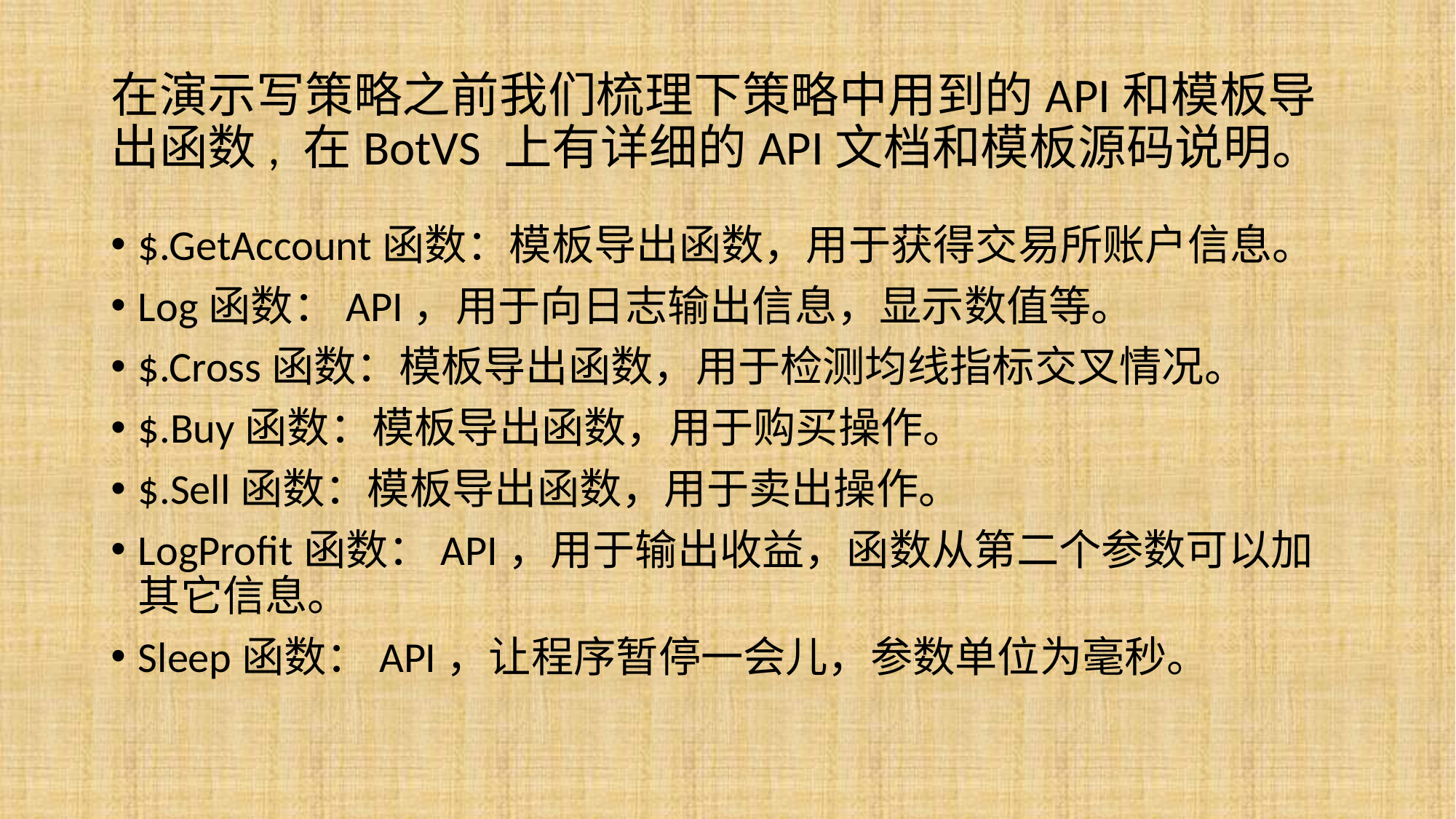

# 在演示写策略之前我们梳理下策略中用到的API和模板导出函数, 在BotVS 上有详细的API文档和模板源码说明。
$.GetAccount函数：模板导出函数，用于获得交易所账户信息。
Log函数：API，用于向日志输出信息，显示数值等。
$.Cross函数：模板导出函数，用于检测均线指标交叉情况。
$.Buy函数：模板导出函数，用于购买操作。
$.Sell函数：模板导出函数，用于卖出操作。
LogProfit函数：API，用于输出收益，函数从第二个参数可以加其它信息。
Sleep函数：API，让程序暂停一会儿，参数单位为毫秒。